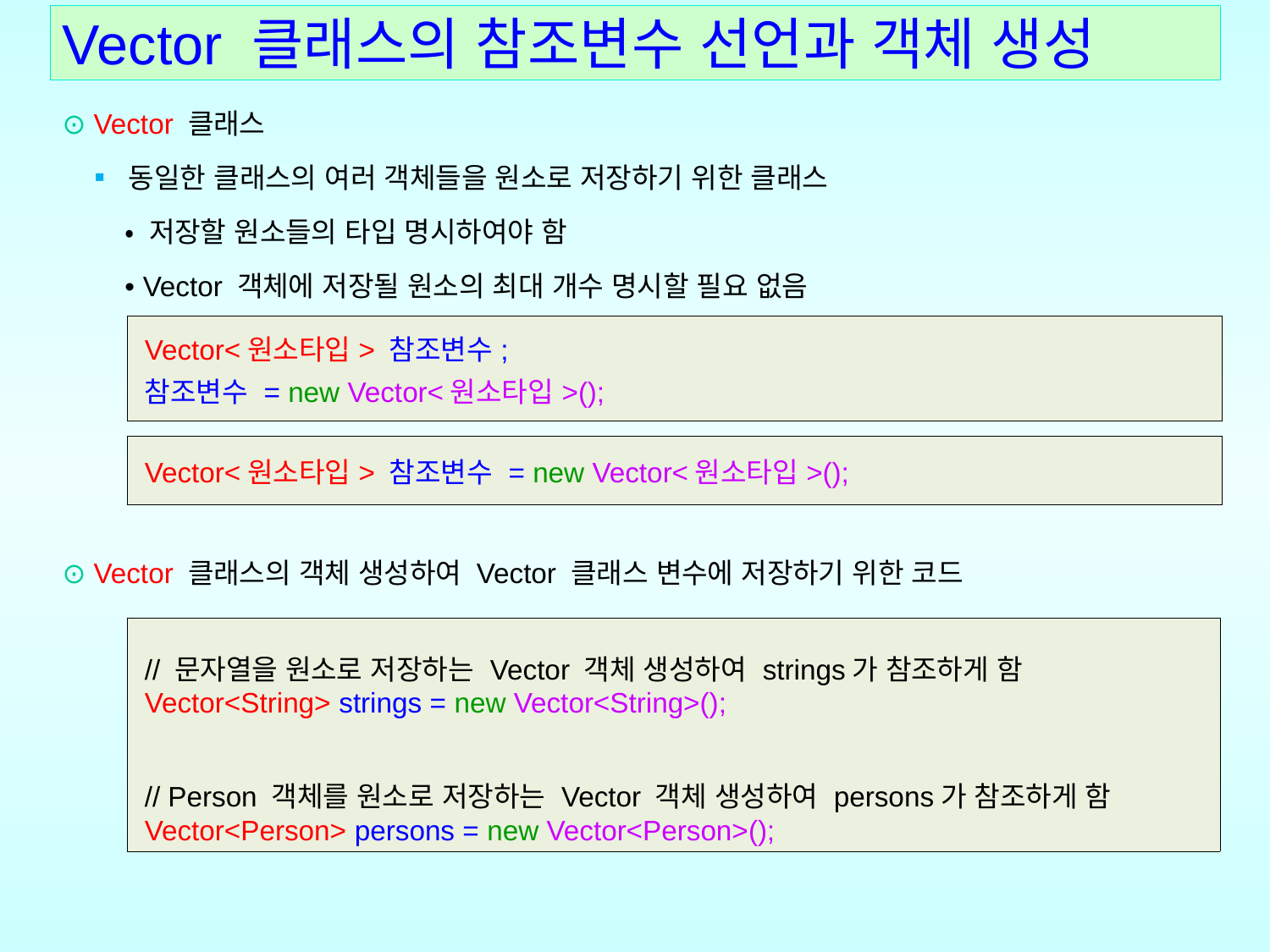

# Vector 클래스의 참조변수 선언과 객체 생성
⊙ Vector 클래스
   ▪ 동일한 클래스의 여러 객체들을 원소로 저장하기 위한 클래스
        • 저장할 원소들의 타입 명시하여야 함
        • Vector 객체에 저장될 원소의 최대 개수 명시할 필요 없음

⊙ Vector 클래스의 객체 생성하여 Vector 클래스 변수에 저장하기 위한 코드
| Vector<원소타입> 참조변수; 참조변수 = new Vector<원소타입>(); |
| --- |
| Vector<원소타입> 참조변수 = new Vector<원소타입>(); |
| --- |
| // 문자열을 원소로 저장하는 Vector 객체 생성하여 strings가 참조하게 함 Vector<String> strings = new Vector<String>(); // Person 객체를 원소로 저장하는 Vector 객체 생성하여 persons가 참조하게 함 Vector<Person> persons = new Vector<Person>(); |
| --- |